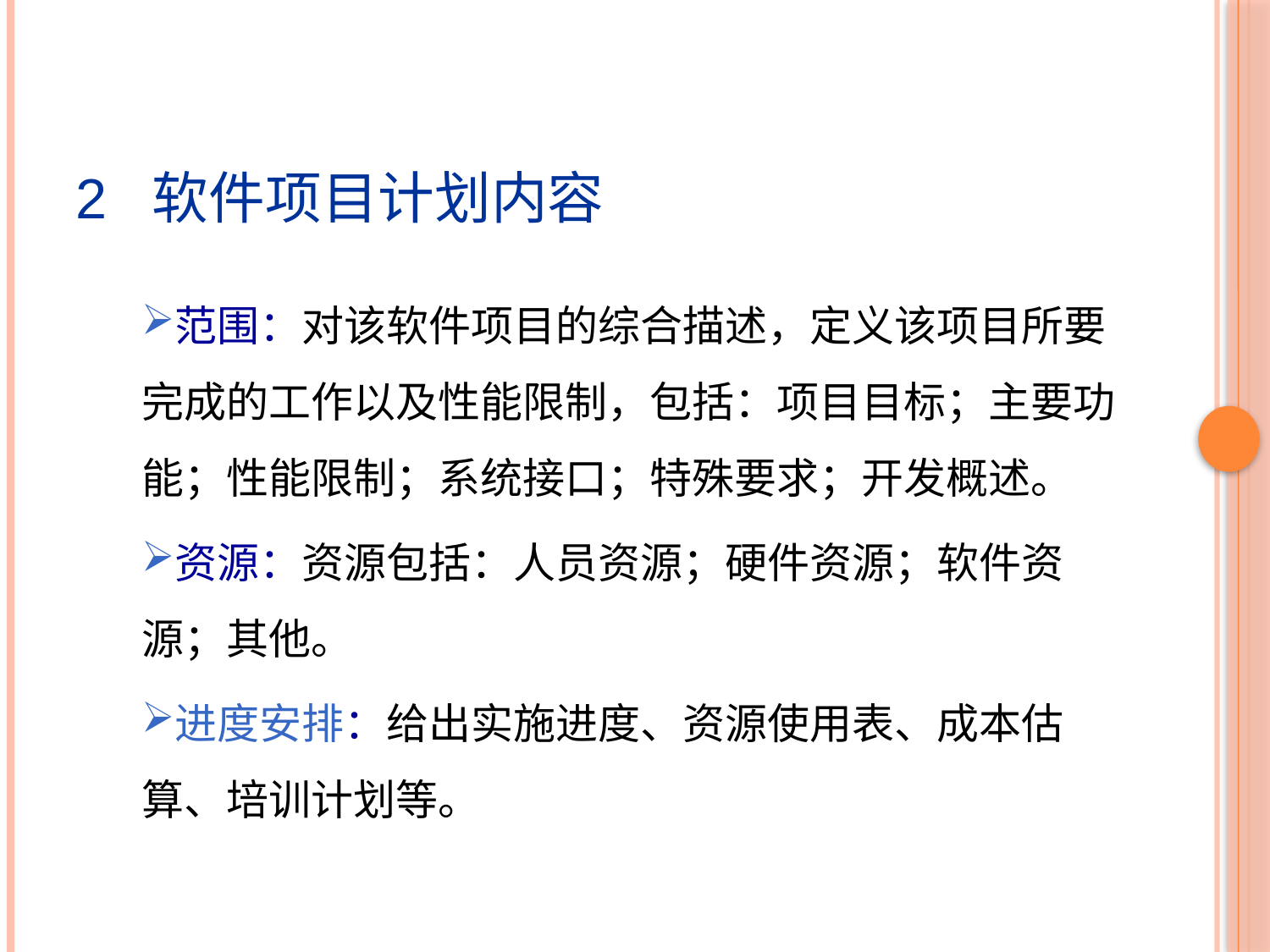

2  软件项目计划内容
范围：对该软件项目的综合描述，定义该项目所要完成的工作以及性能限制，包括：项目目标；主要功能；性能限制；系统接口；特殊要求；开发概述。
资源：资源包括：人员资源；硬件资源；软件资源；其他。
进度安排：给出实施进度、资源使用表、成本估算、培训计划等。